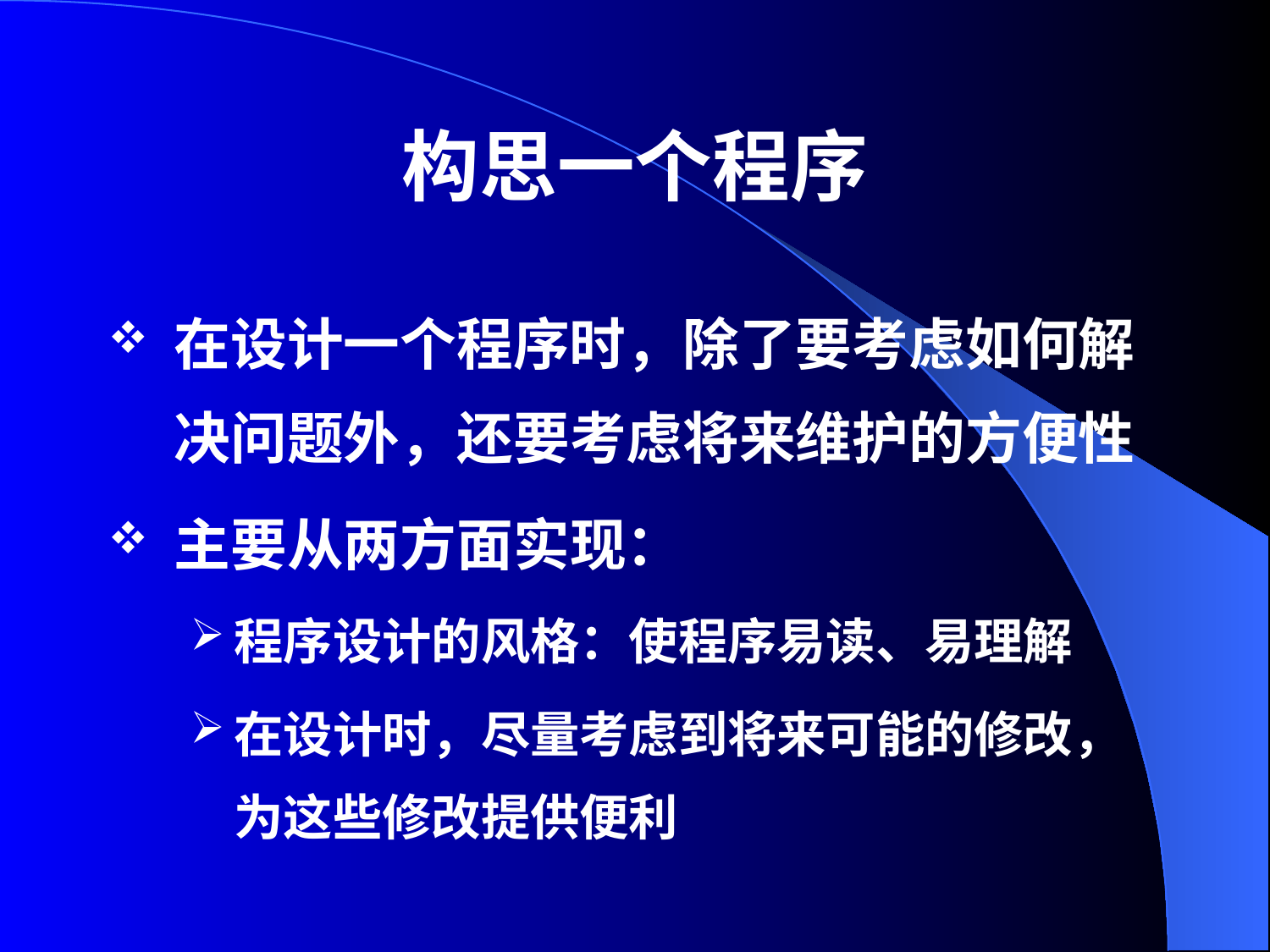

# 构思一个程序
在设计一个程序时，除了要考虑如何解决问题外，还要考虑将来维护的方便性
主要从两方面实现：
程序设计的风格：使程序易读、易理解
在设计时，尽量考虑到将来可能的修改，为这些修改提供便利